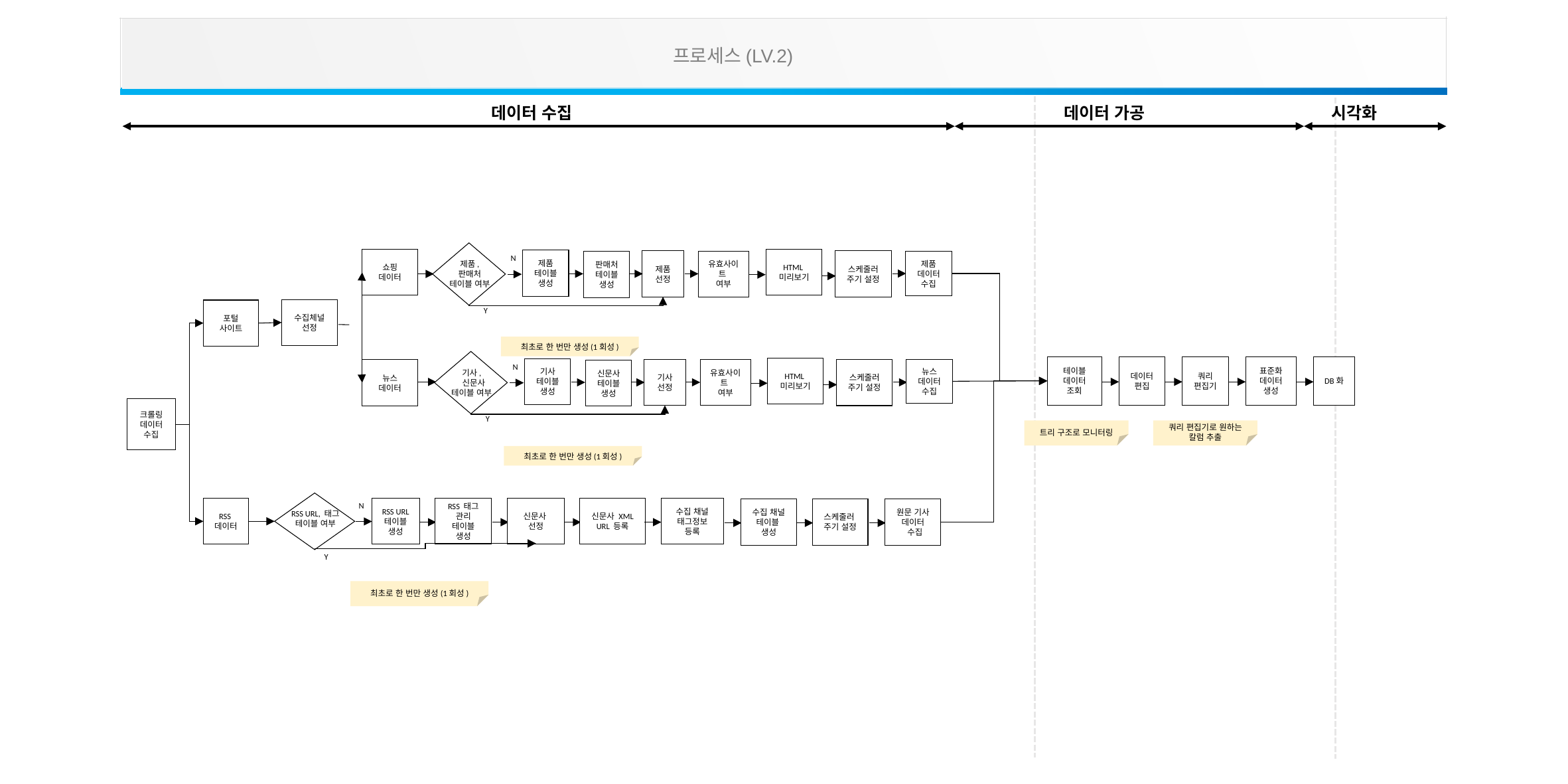

프로세스(LV.2)
데이터 수집
데이터 가공
시각화

제품, 판매처
테이블 여부
N
HTML
미리보기
쇼핑 데이터
제품
테이블 생성
제품 선정
스케줄러
주기 설정
유효사이트
여부
판매처
테이블 생성
제품
데이터 수집
수집체널
선정
포털 사이트
Y

최초로 한 번만 생성(1회성)

기사,
 신문사
테이블 여부
테이블
데이터 조회
데이터
편집
쿼리
편집기
표준화
데이터 생성
DB화
N
HTML
미리보기
기사
테이블 생성
기사선정
뉴스
데이터 수집
유효사이트
여부
스케줄러
주기 설정
뉴스 데이터
신문사테이블 생성
크롤링
데이터
수집
Y

트리 구조로 모니터링

쿼리 편집기로 원하는 칼럼 추출

최초로 한 번만 생성(1회성)

RSS URL, 태그
테이블 여부
N
RSS
데이터
RSS URL 테이블 생성
RSS 태그 관리 테이블 생성
신문사  선정
신문사 XML URL 등록
수집 채널
태그정보 등록
수집 채널
테이블
생성
스케줄러
주기 설정
원문 기사
데이터
 수집
Y

최초로 한 번만 생성(1회성)